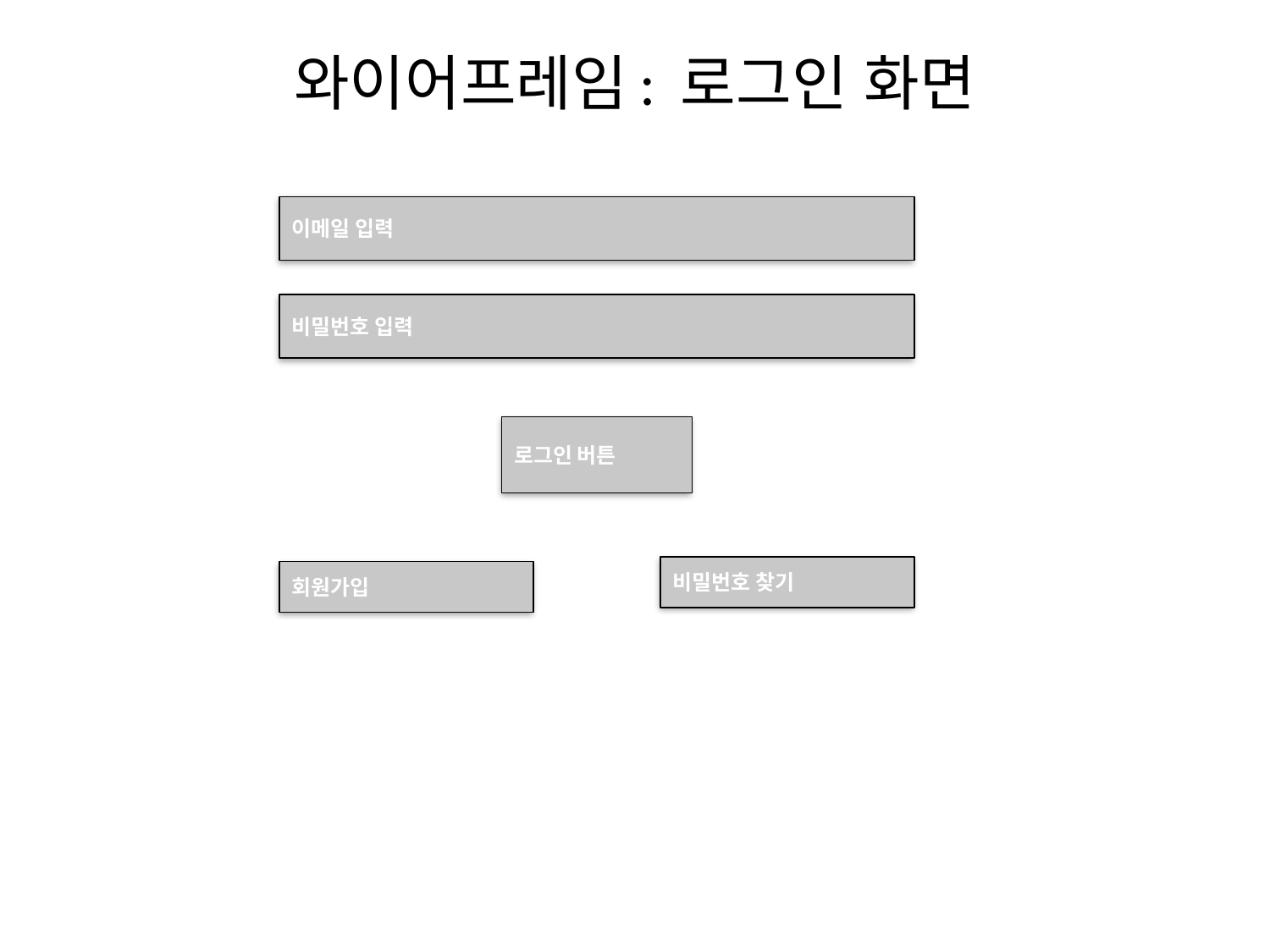

# 와이어프레임: 로그인 화면
이메일 입력
비밀번호 입력
로그인 버튼
비밀번호 찾기
회원가입